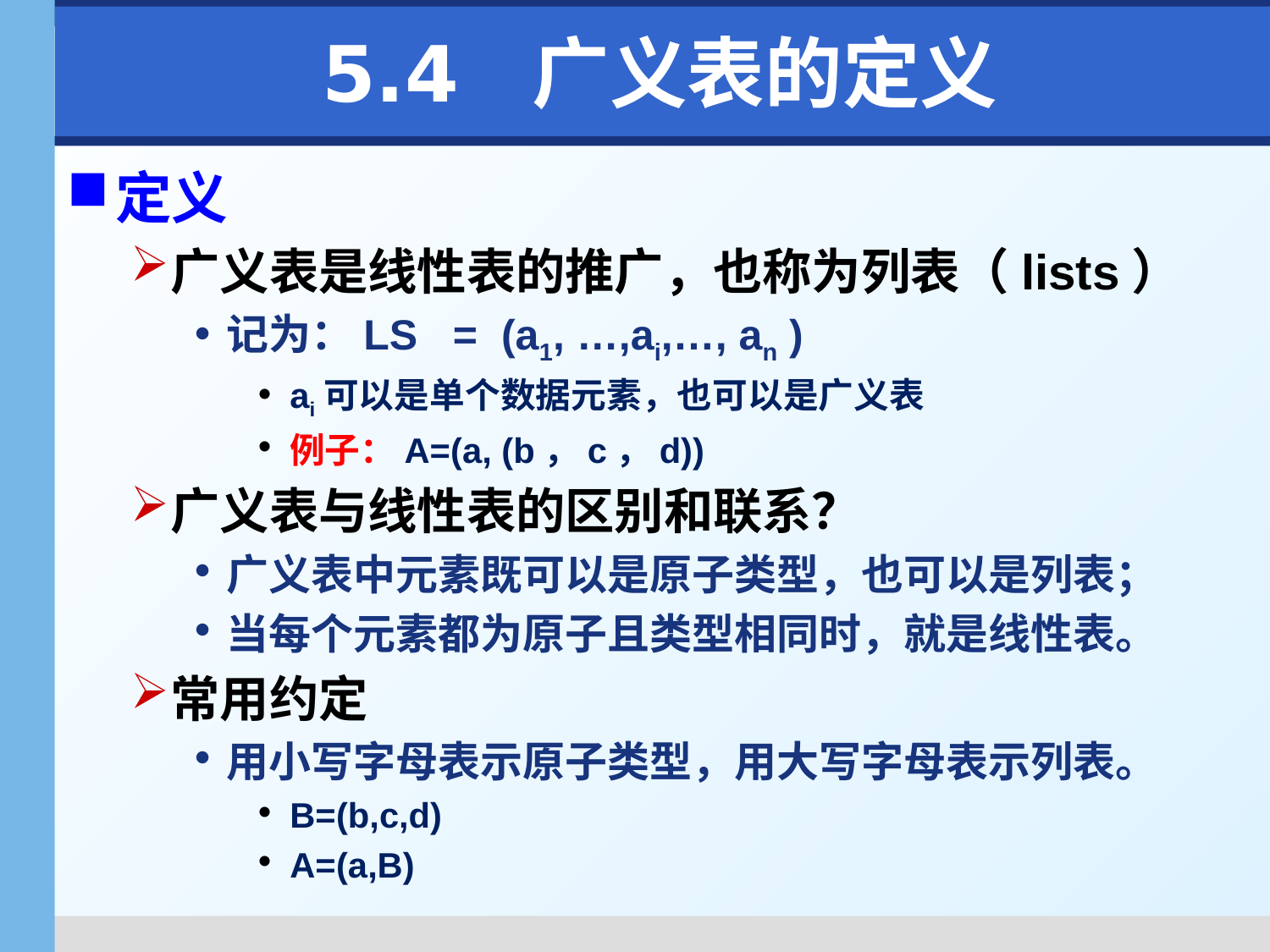

# 5.4  广义表的定义
定义
广义表是线性表的推广，也称为列表（lists）
记为：LS   =  (a1, …,ai,…, an )
ai可以是单个数据元素，也可以是广义表
例子：A=(a, (b，c，d))
广义表与线性表的区别和联系？
广义表中元素既可以是原子类型，也可以是列表；
当每个元素都为原子且类型相同时，就是线性表。
常用约定
用小写字母表示原子类型，用大写字母表示列表。
B=(b,c,d)
A=(a,B)